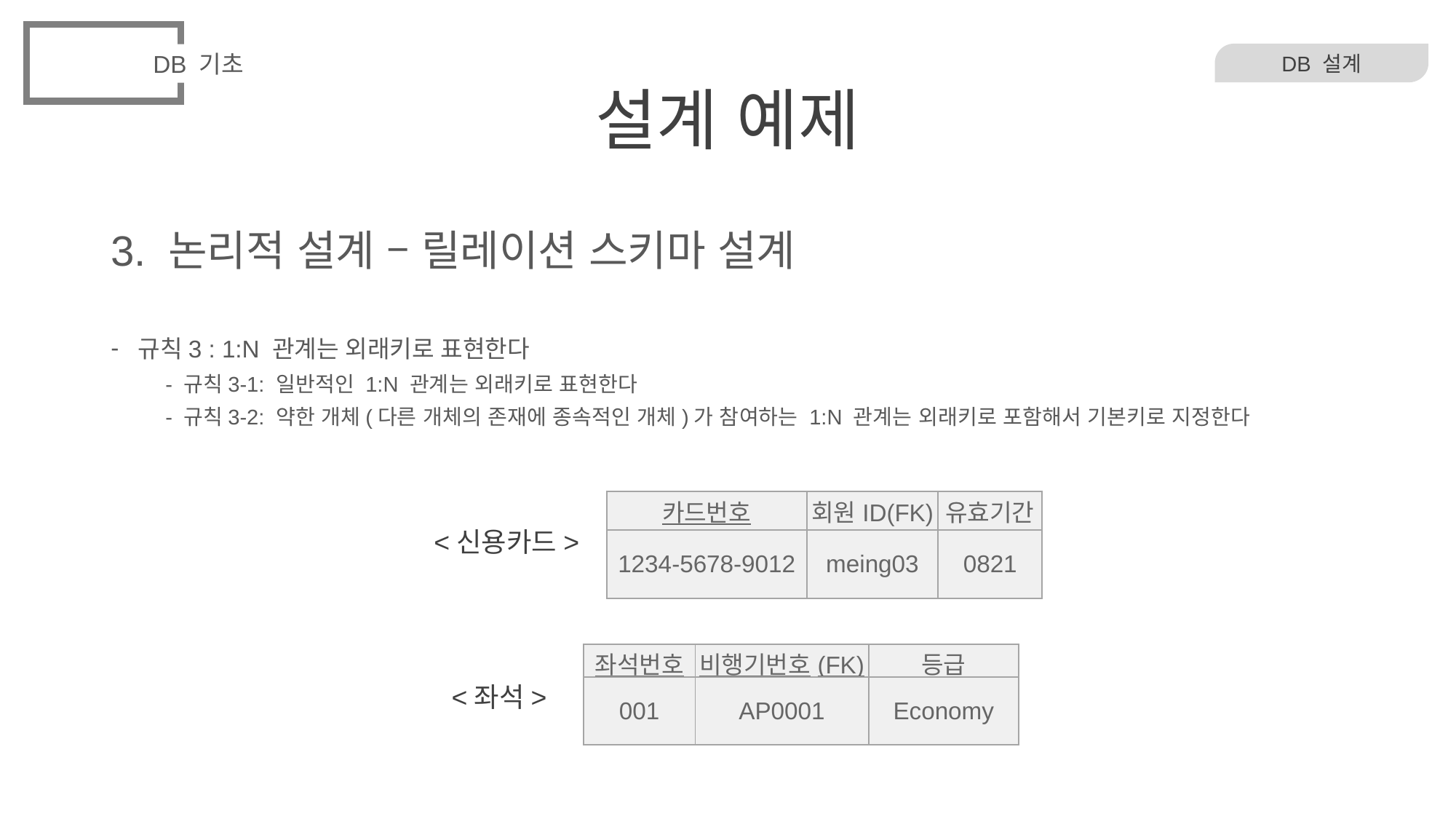

DB 기초
# 설계 예제
DB 설계
3. 논리적 설계 – 릴레이션 스키마 설계

규칙3 : 1:N 관계는 외래키로 표현한다
- 규칙3-1: 일반적인 1:N 관계는 외래키로 표현한다
- 규칙3-2: 약한 개체(다른 개체의 존재에 종속적인 개체)가 참여하는 1:N 관계는 외래키로 포함해서 기본키로 지정한다
| 카드번호 | 회원ID(FK) | 유효기간 |
| --- | --- | --- |
| 1234-5678-9012 | meing03 | 0821 |
<신용카드>
| 좌석번호 | 비행기번호(FK) | 등급 |
| --- | --- | --- |
| 001 | AP0001 | Economy |
<좌석>